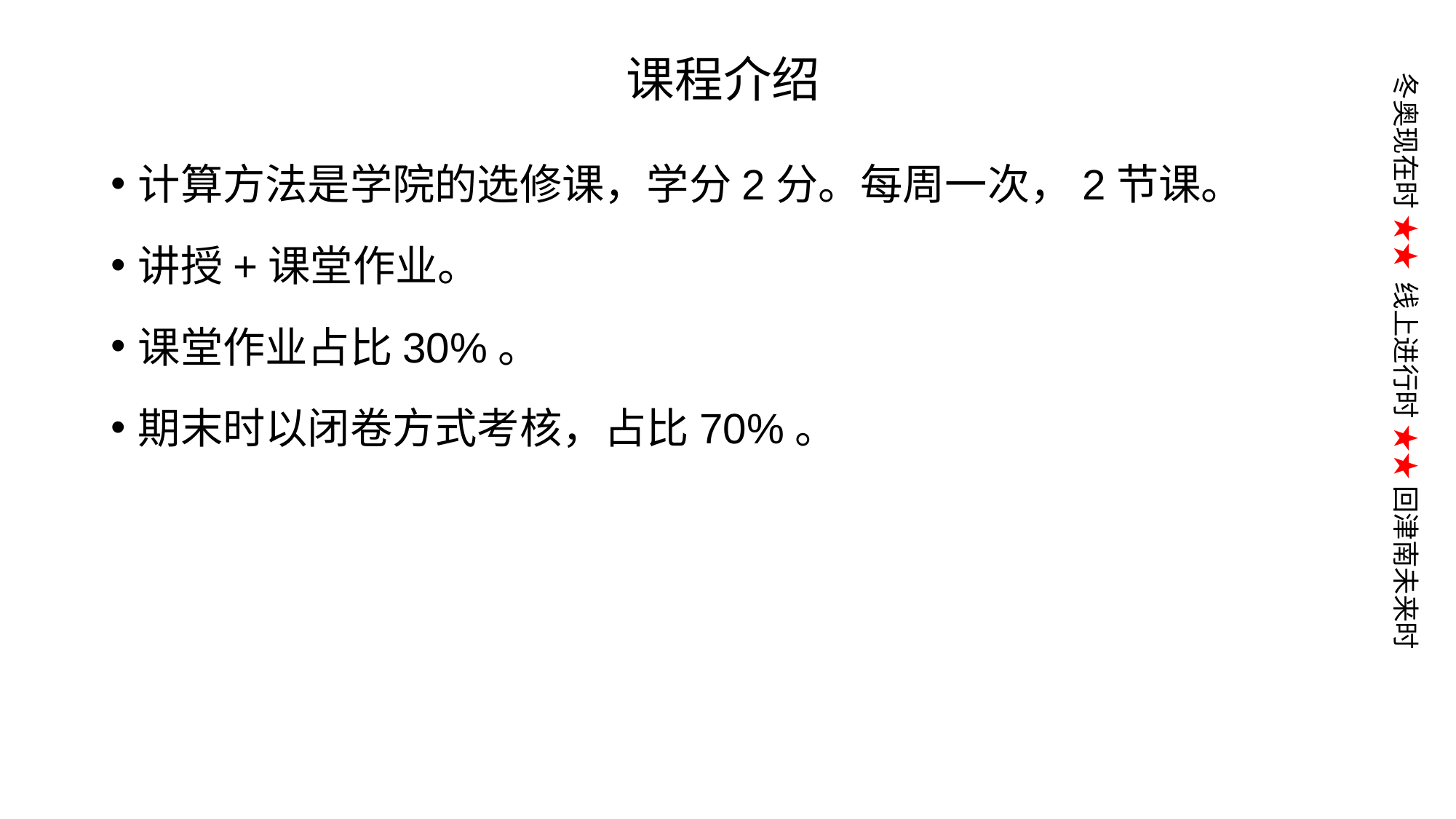

# 课程介绍
计算方法是学院的选修课，学分2分。每周一次，2节课。
讲授+课堂作业。
课堂作业占比30%。
期末时以闭卷方式考核，占比70%。